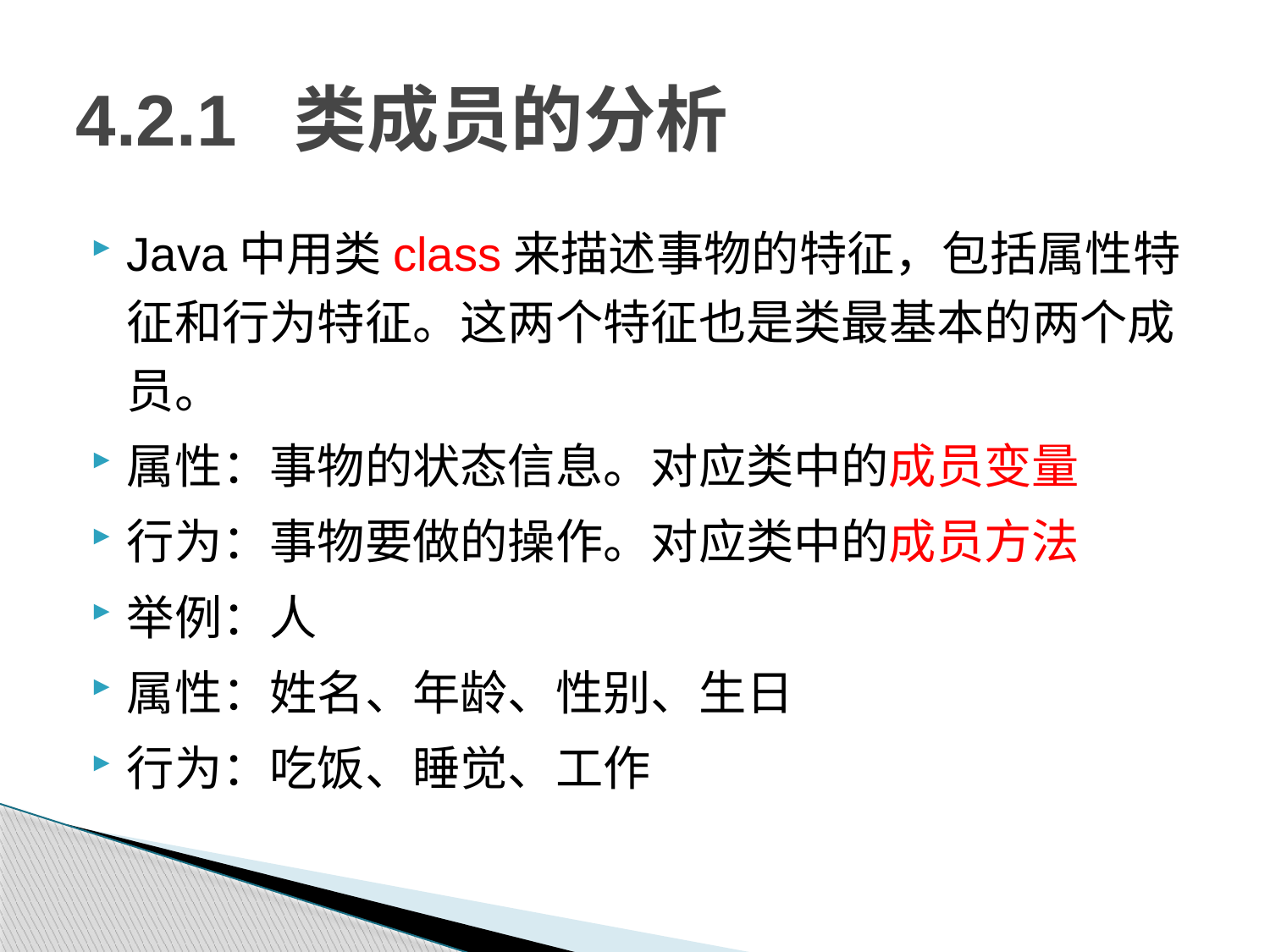

# 4.2.1  类成员的分析
Java中用类class来描述事物的特征，包括属性特征和行为特征。这两个特征也是类最基本的两个成员。
属性：事物的状态信息。对应类中的成员变量
行为：事物要做的操作。对应类中的成员方法
举例：人
属性：姓名、年龄、性别、生日
行为：吃饭、睡觉、工作